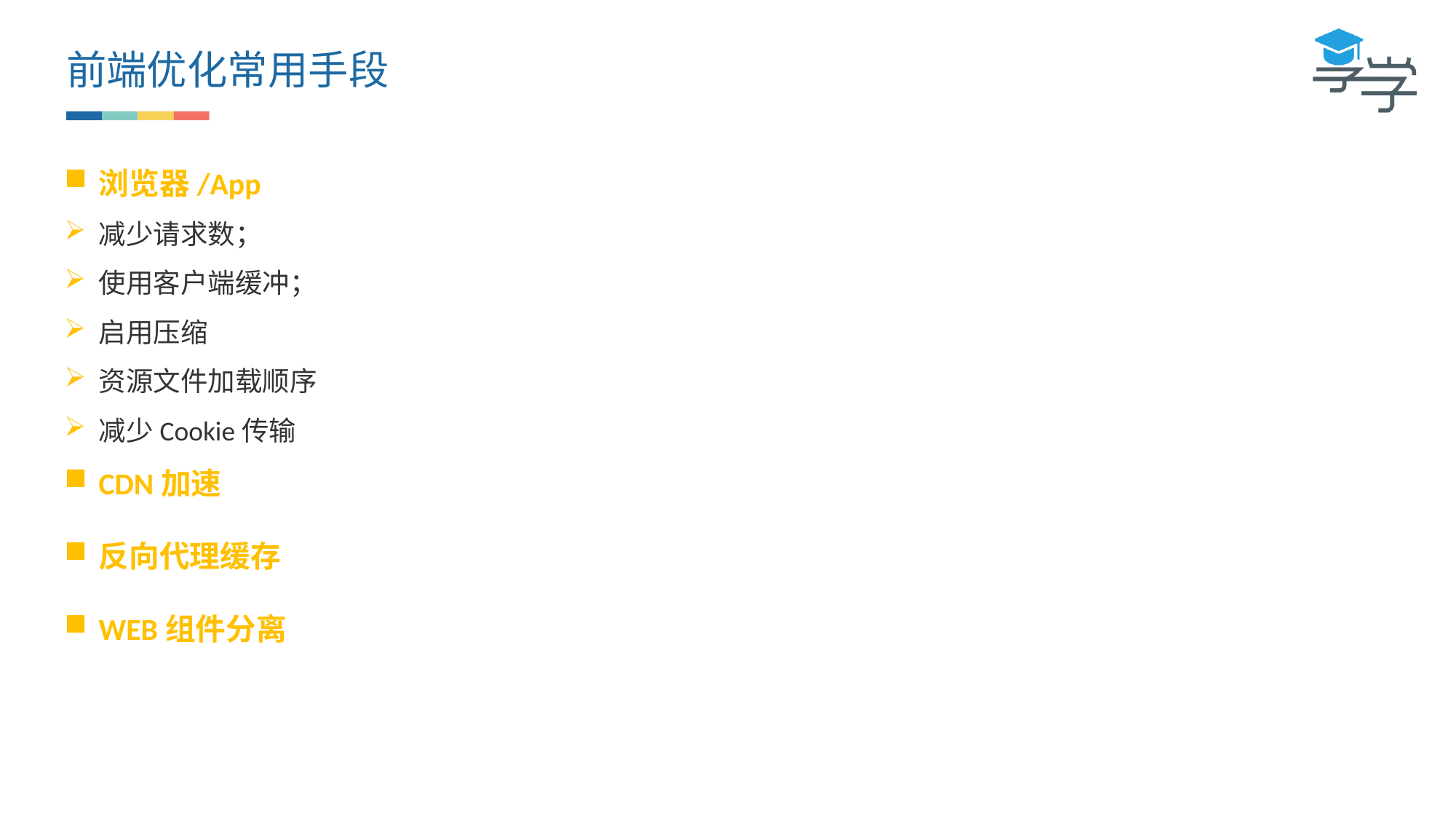

前端优化常用手段

浏览器/App
减少请求数；
使用客户端缓冲；
启用压缩
资源文件加载顺序
减少Cookie传输
CDN加速
反向代理缓存
WEB组件分离